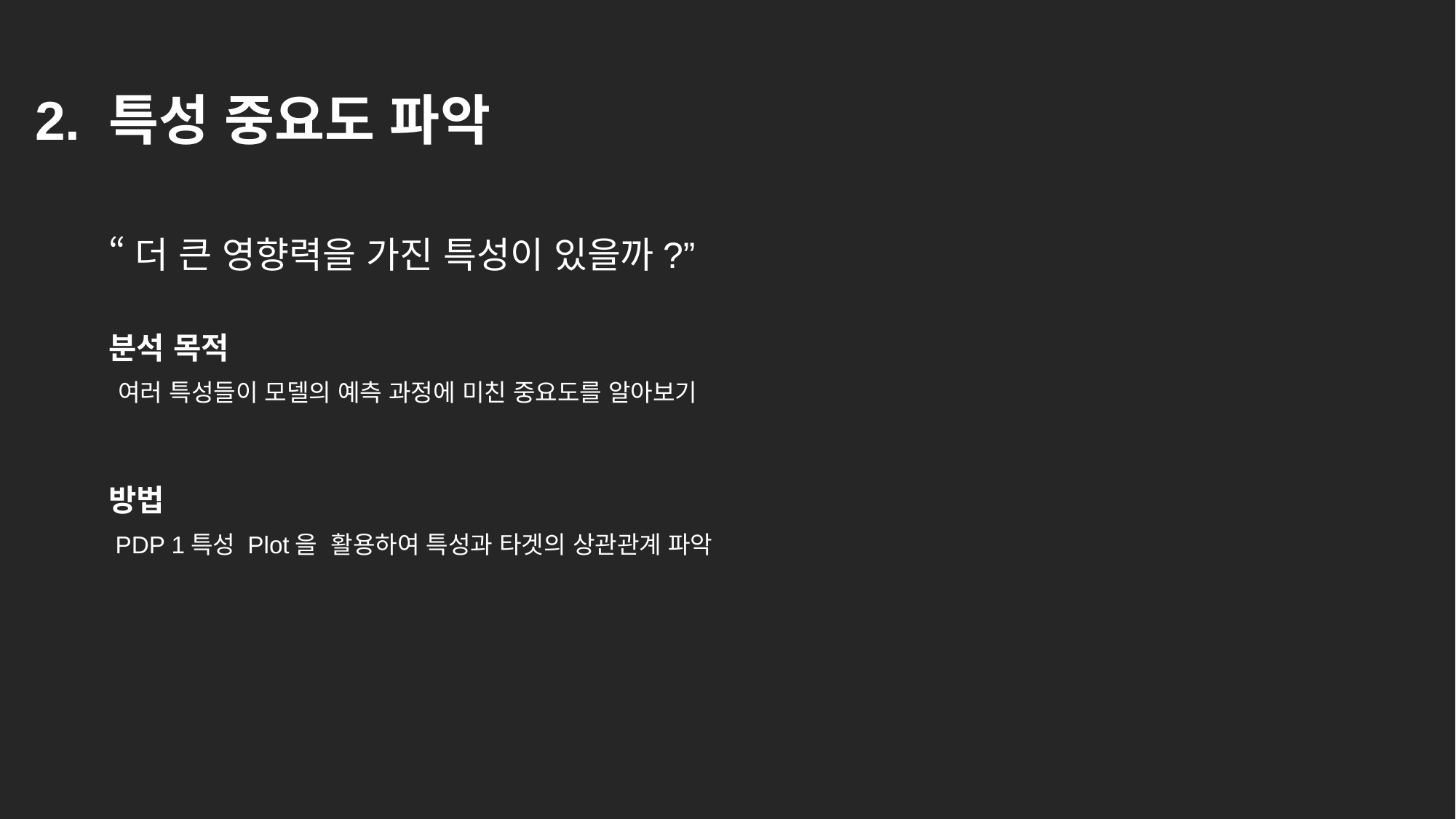

# 2. 특성 중요도 파악

“더 큰 영향력을 가진 특성이 있을까?”

분석 목적
 여러 특성들이 모델의 예측 과정에 미친 중요도를 알아보기

방법
 PDP 1특성 Plot을  활용하여 특성과 타겟의 상관관계 파악